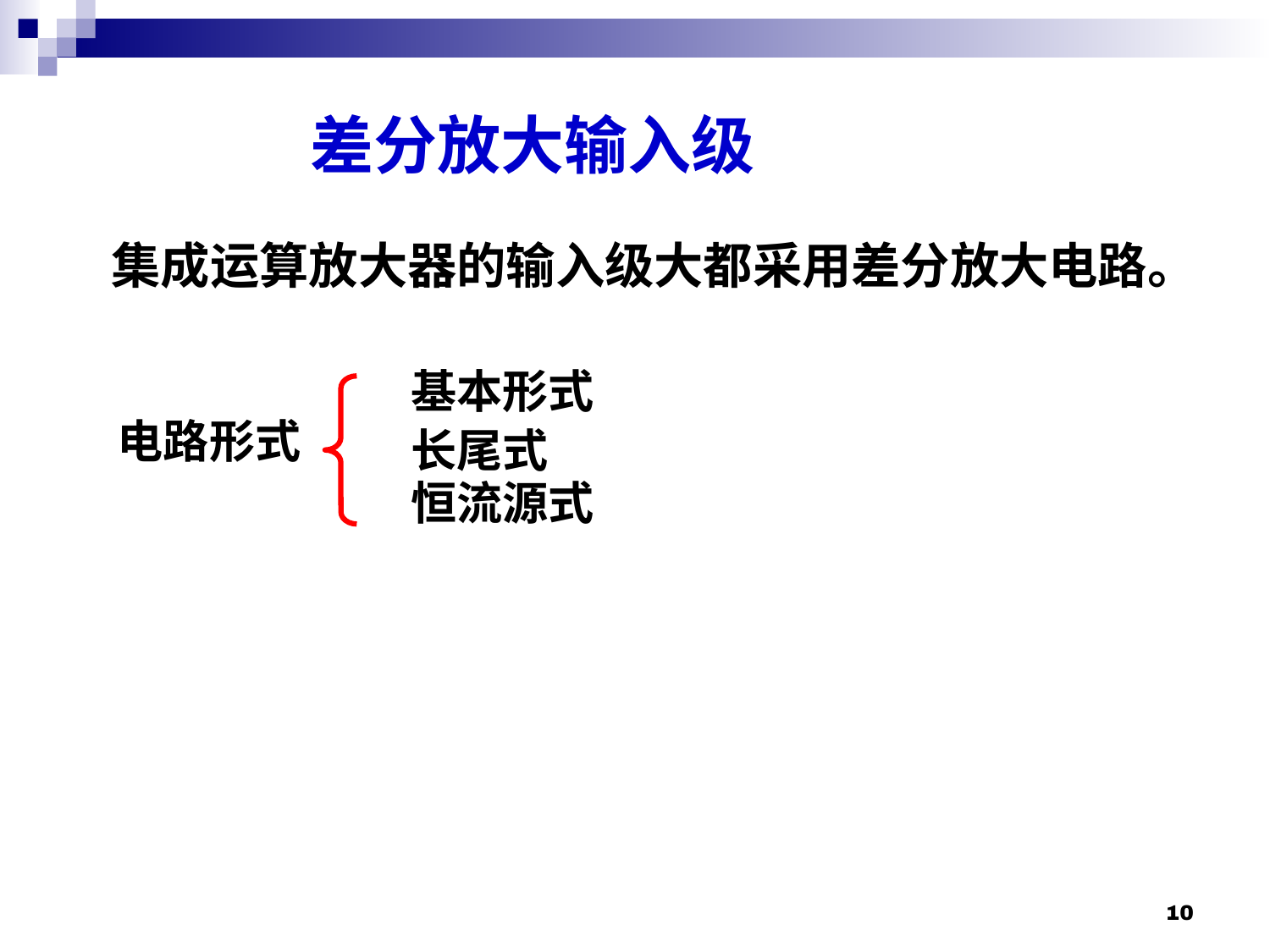

差分放大输入级
集成运算放大器的输入级大都采用差分放大电路。
基本形式

电路形式
长尾式
恒流源式
10